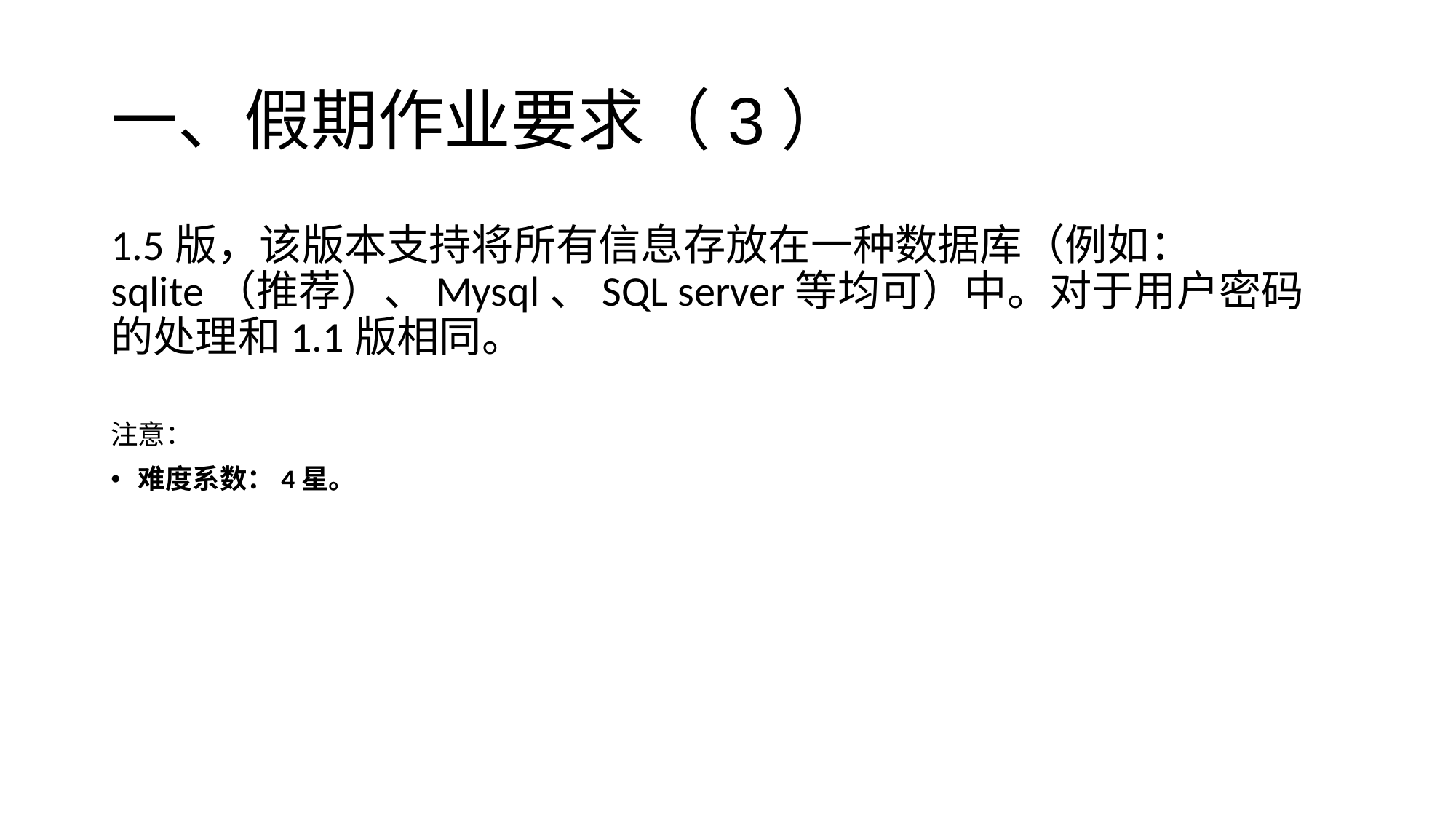

# 一、假期作业要求（3）
1.5版，该版本支持将所有信息存放在一种数据库（例如：sqlite（推荐）、Mysql、SQL server等均可）中。对于用户密码的处理和1.1版相同。

注意：
难度系数：4星。